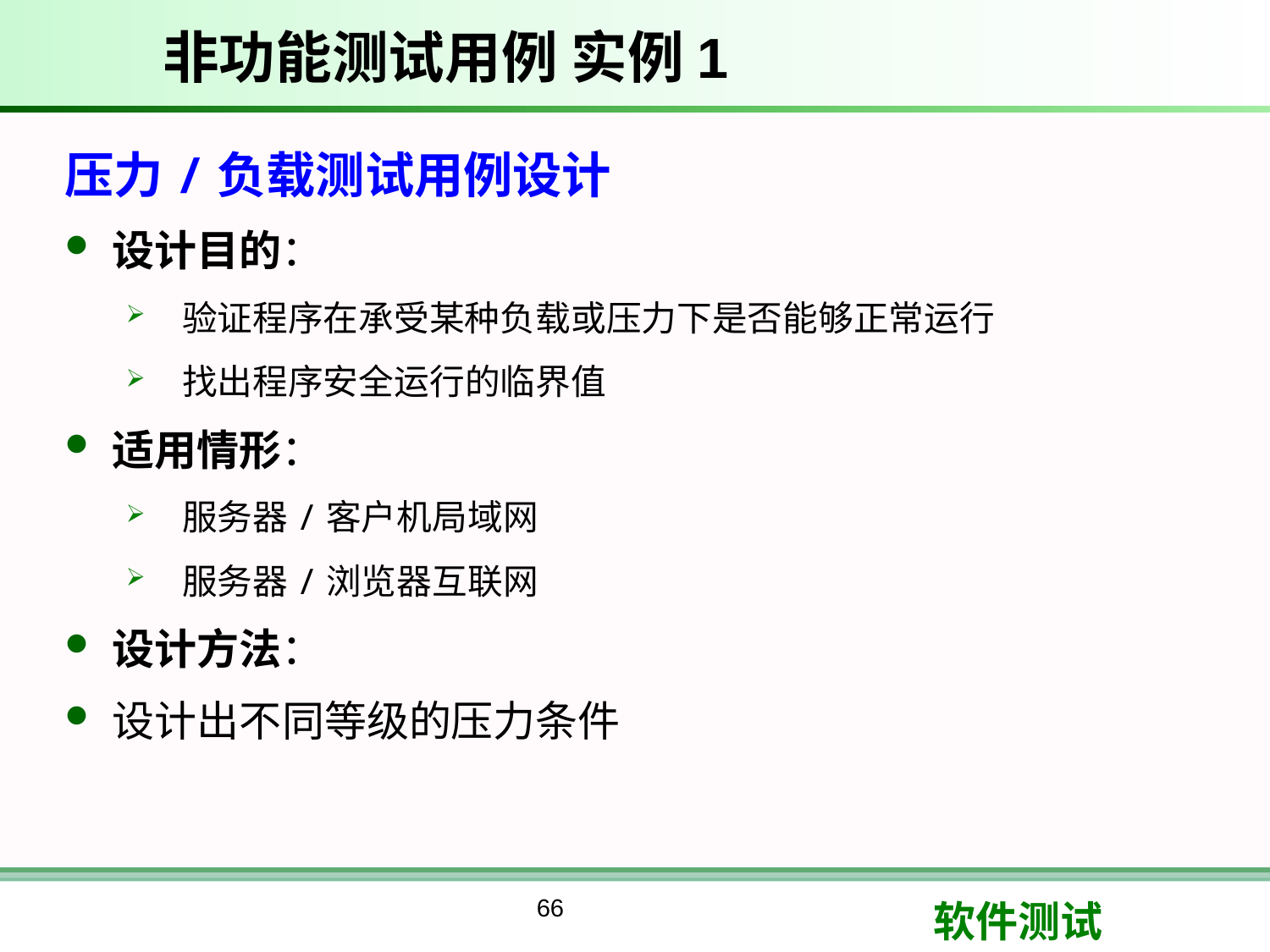

# 非功能测试用例 实例1
压力/负载测试用例设计
设计目的：
 验证程序在承受某种负载或压力下是否能够正常运行
 找出程序安全运行的临界值
适用情形：
 服务器/客户机局域网
 服务器/浏览器互联网
设计方法：
设计出不同等级的压力条件
66